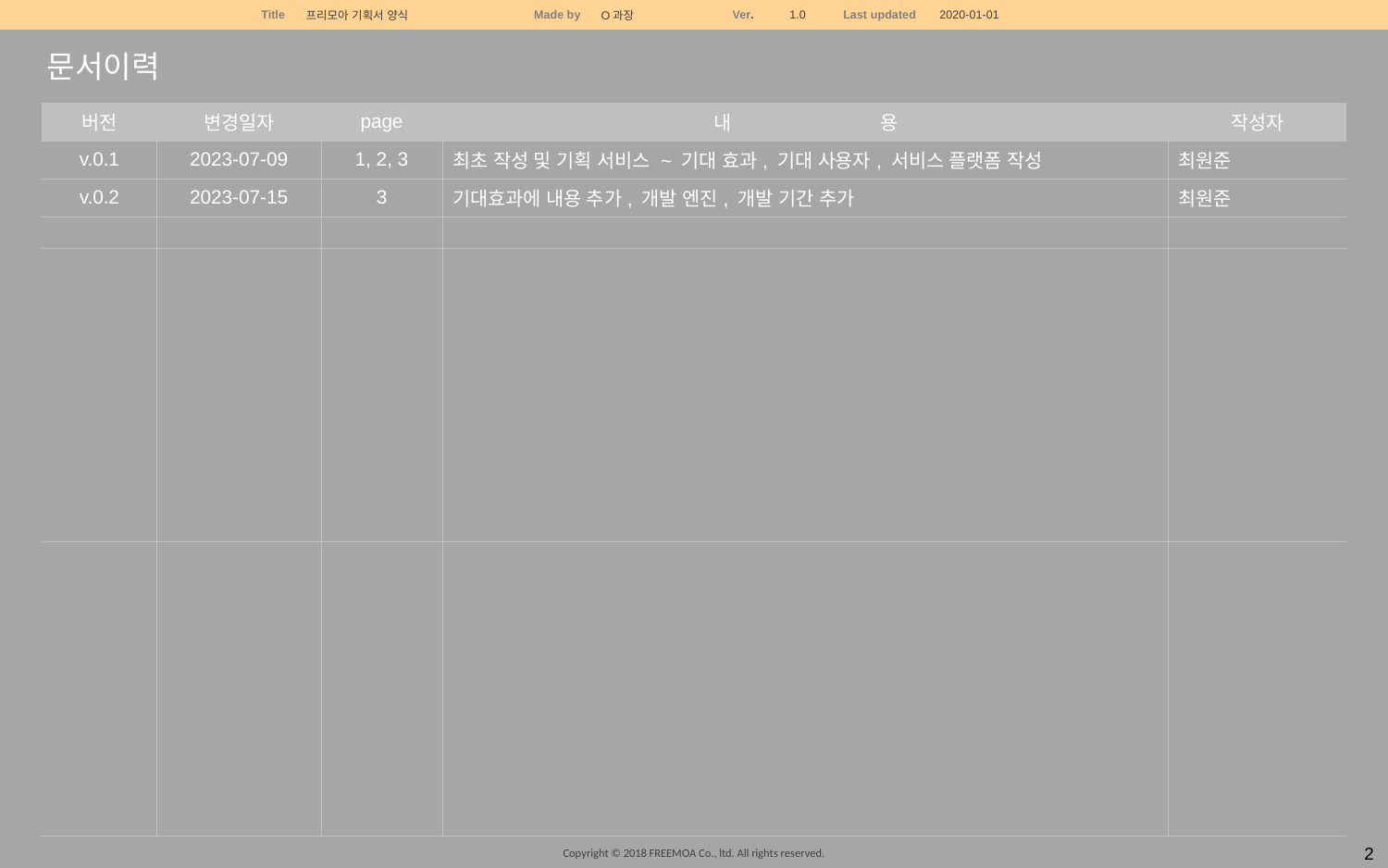

문서이력
| 버전 | 변경일자 | page | 내 용 | 작성자 |
| --- | --- | --- | --- | --- |
| v.0.1 | 2023-07-09 | 1, 2, 3 | 최초 작성 및 기획 서비스 ~ 기대 효과, 기대 사용자, 서비스 플랫폼 작성 | 최원준 |
| v.0.2 | 2023-07-15 | 3 | 기대효과에 내용 추가, 개발 엔진, 개발 기간 추가 | 최원준 |
|  |  |  |  |  |
|  |  |  |  |  |
|  |  |  |  |  |